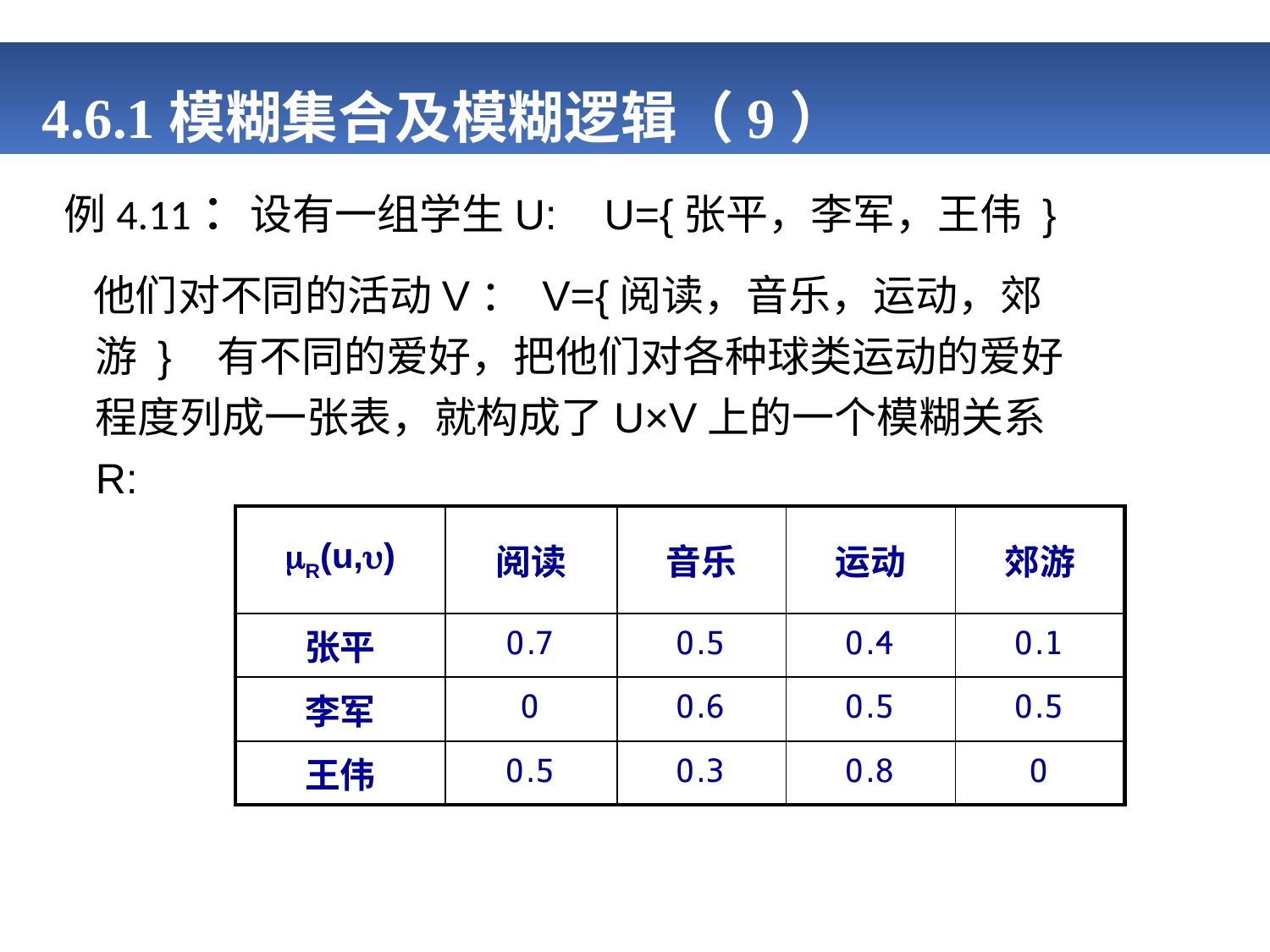

# 4.6.1模糊集合及模糊逻辑（9）
例4.11：设有一组学生U:    U={张平，李军，王伟 }
  他们对不同的活动V： V={阅读，音乐，运动，郊游 }   有不同的爱好，把他们对各种球类运动的爱好程度列成一张表，就构成了U×V上的一个模糊关系R:

| μR(u,υ) | 阅读 | 音乐 | 运动 | 郊游 |
| --- | --- | --- | --- | --- |
| 张平 | 0.7 | 0.5 | 0.4 | 0.1 |
| 李军 | 0 | 0.6 | 0.5 | 0.5 |
| 王伟 | 0.5 | 0.3 | 0.8 | 0 |